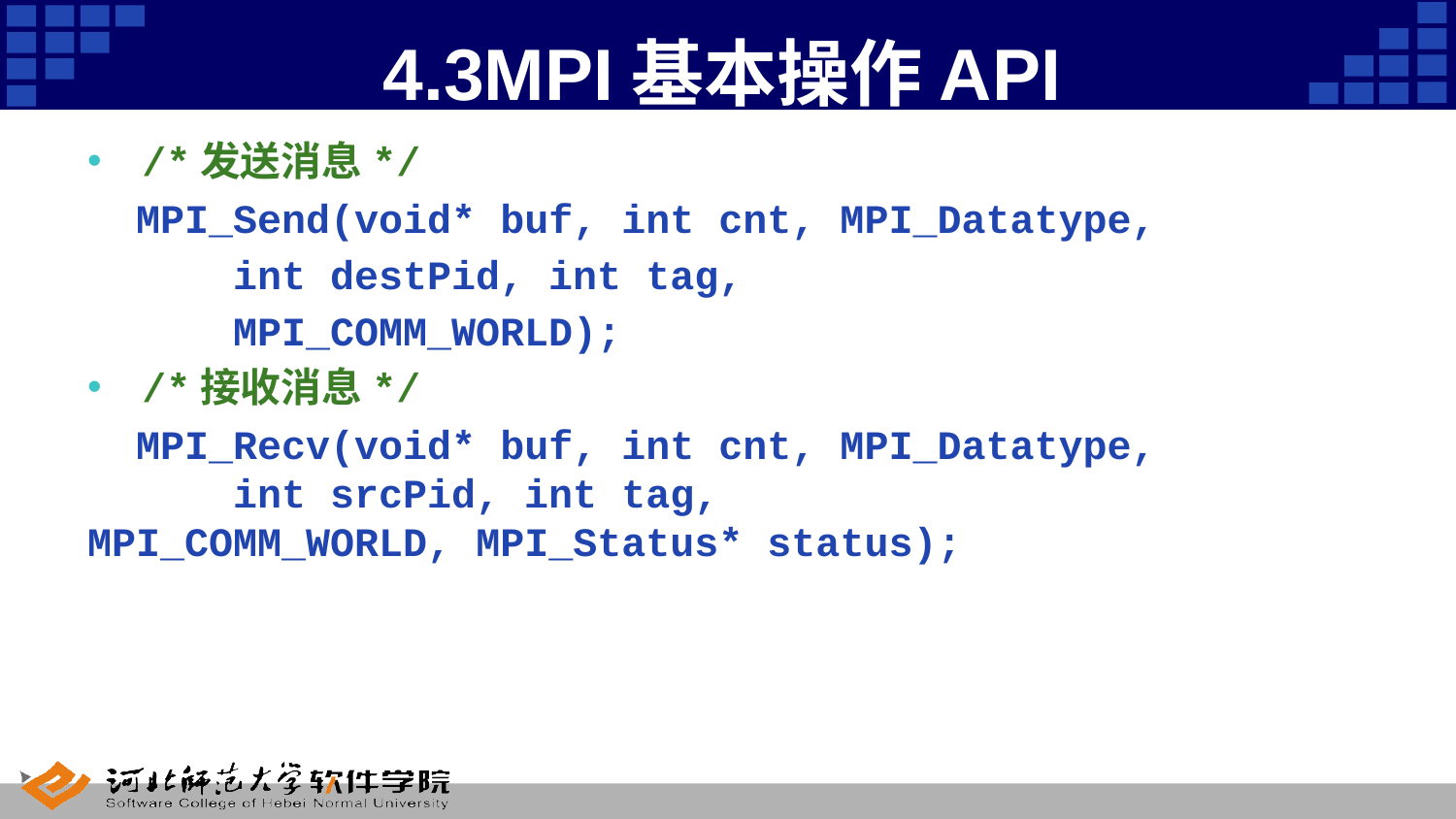

# 4.3MPI基本操作API
/*发送消息*/
  MPI_Send(void* buf, int cnt, MPI_Datatype,
      int destPid, int tag,
      MPI_COMM_WORLD);
/*接收消息*/
  MPI_Recv(void* buf, int cnt, MPI_Datatype, 		int srcPid, int tag, 				MPI_COMM_WORLD, MPI_Status* status);